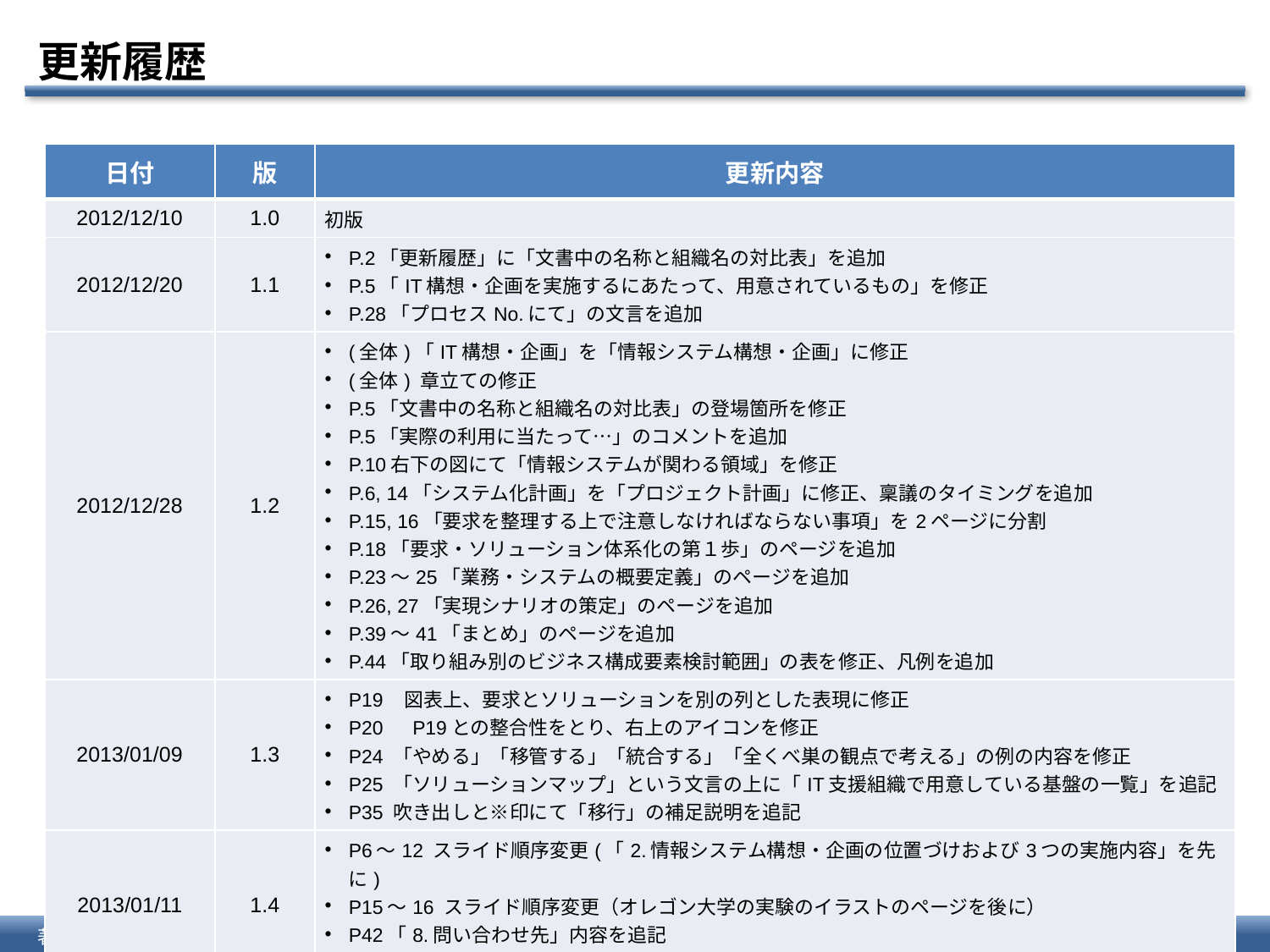

# 更新履歴
| 日付 | 版 | 更新内容 |
| --- | --- | --- |
| 2012/12/10 | 1.0 | 初版 |
| 2012/12/20 | 1.1 | P.2「更新履歴」に「文書中の名称と組織名の対比表」を追加 P.5「IT構想・企画を実施するにあたって、用意されているもの」を修正 P.28「プロセスNo.にて」の文言を追加 |
| 2012/12/28 | 1.2 | (全体)「IT構想・企画」を「情報システム構想・企画」に修正 (全体) 章立ての修正 P.5「文書中の名称と組織名の対比表」の登場箇所を修正 P.5「実際の利用に当たって…」のコメントを追加 P.10右下の図にて「情報システムが関わる領域」を修正 P.6, 14「システム化計画」を「プロジェクト計画」に修正、稟議のタイミングを追加 P.15, 16「要求を整理する上で注意しなければならない事項」を2ページに分割 P.18「要求・ソリューション体系化の第１歩」のページを追加 P.23～25「業務・システムの概要定義」のページを追加 P.26, 27「実現シナリオの策定」のページを追加 P.39～41「まとめ」のページを追加 P.44「取り組み別のビジネス構成要素検討範囲」の表を修正、凡例を追加 |
| 2013/01/09 | 1.3 | P19 図表上、要求とソリューションを別の列とした表現に修正 P20　P19との整合性をとり、右上のアイコンを修正 P24 「やめる」「移管する」「統合する」「全くべ巣の観点で考える」の例の内容を修正 P25 「ソリューションマップ」という文言の上に「IT支援組織で用意している基盤の一覧」を追記 P35 吹き出しと※印にて「移行」の補足説明を追記 |
| 2013/01/11 | 1.4 | P6～12 スライド順序変更(「2.情報システム構想・企画の位置づけおよび3つの実施内容」を先に) P15～16 スライド順序変更（オレゴン大学の実験のイラストのページを後に） P42「8.問い合わせ先」内容を追記 P6,14「ITシステムライフサイクル」→「情報システムライフサイクル」に変更 |
|  |  |  |